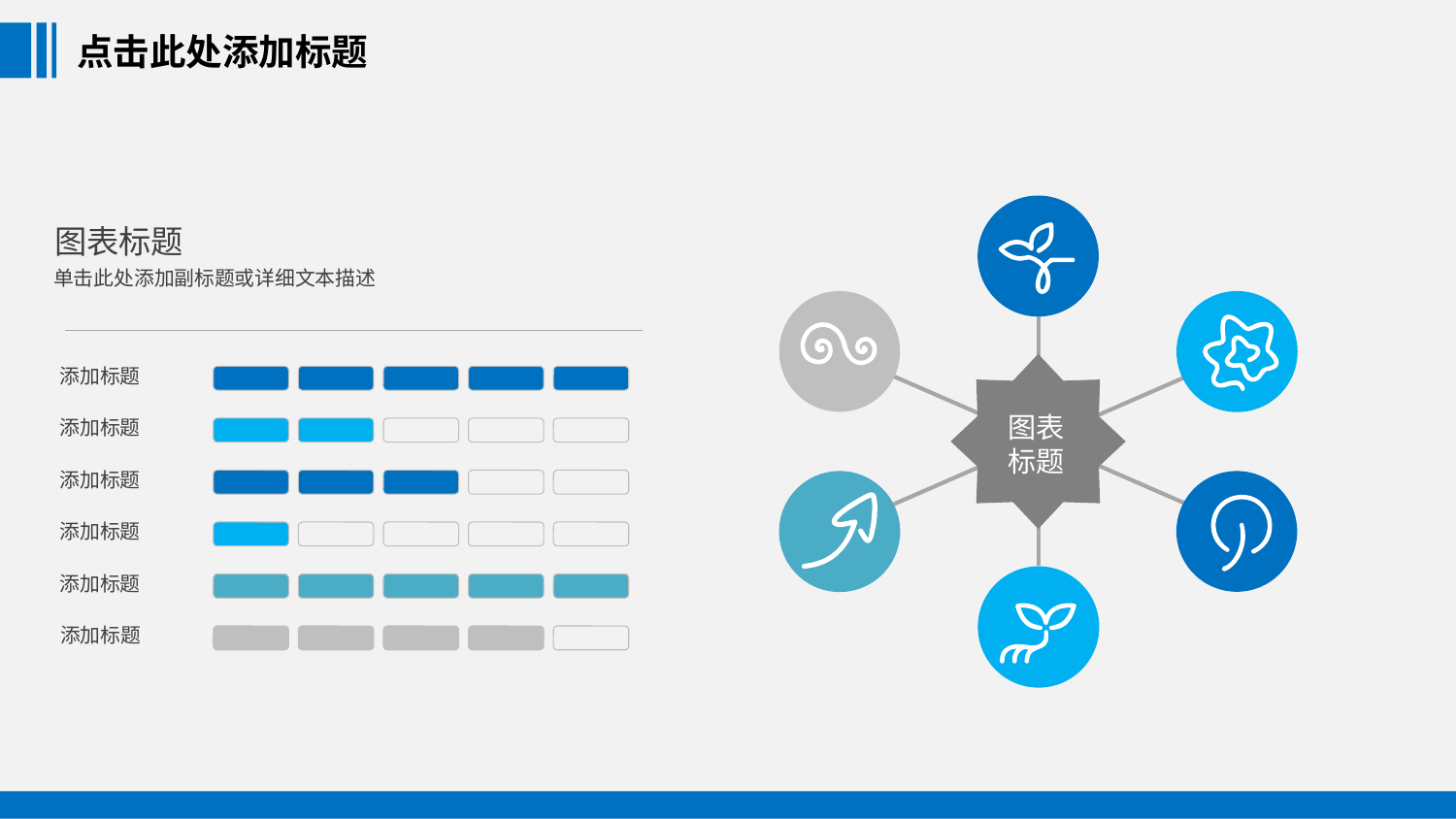

点击此处添加标题

图表标题
单击此处添加副标题或详细文本描述

图表
标题
添加标题

添加标题

添加标题

添加标题

添加标题

添加标题